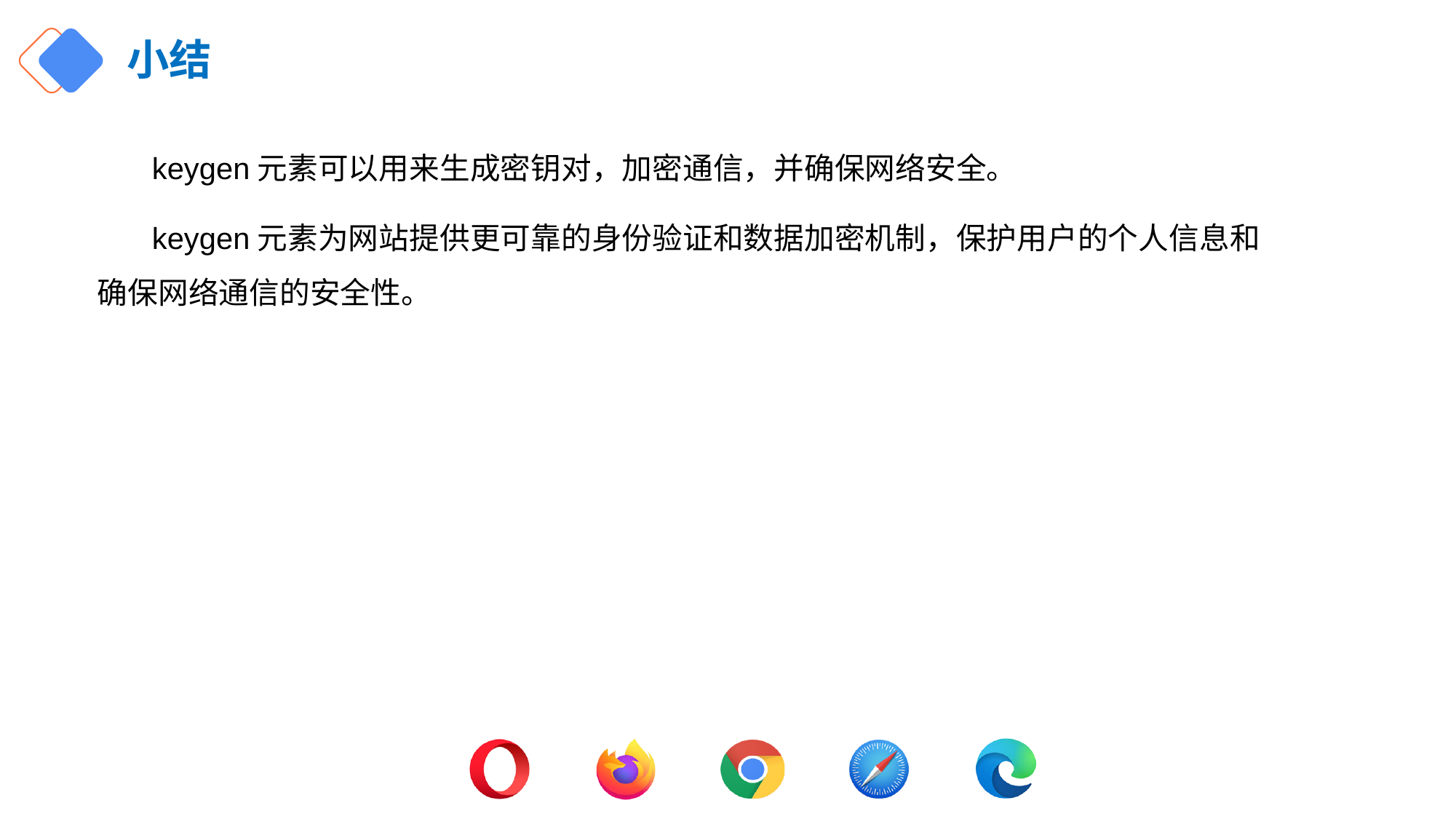

# 小结
keygen元素可以用来生成密钥对，加密通信，并确保网络安全。
keygen元素为网站提供更可靠的身份验证和数据加密机制，保护用户的个人信息和确保网络通信的安全性。